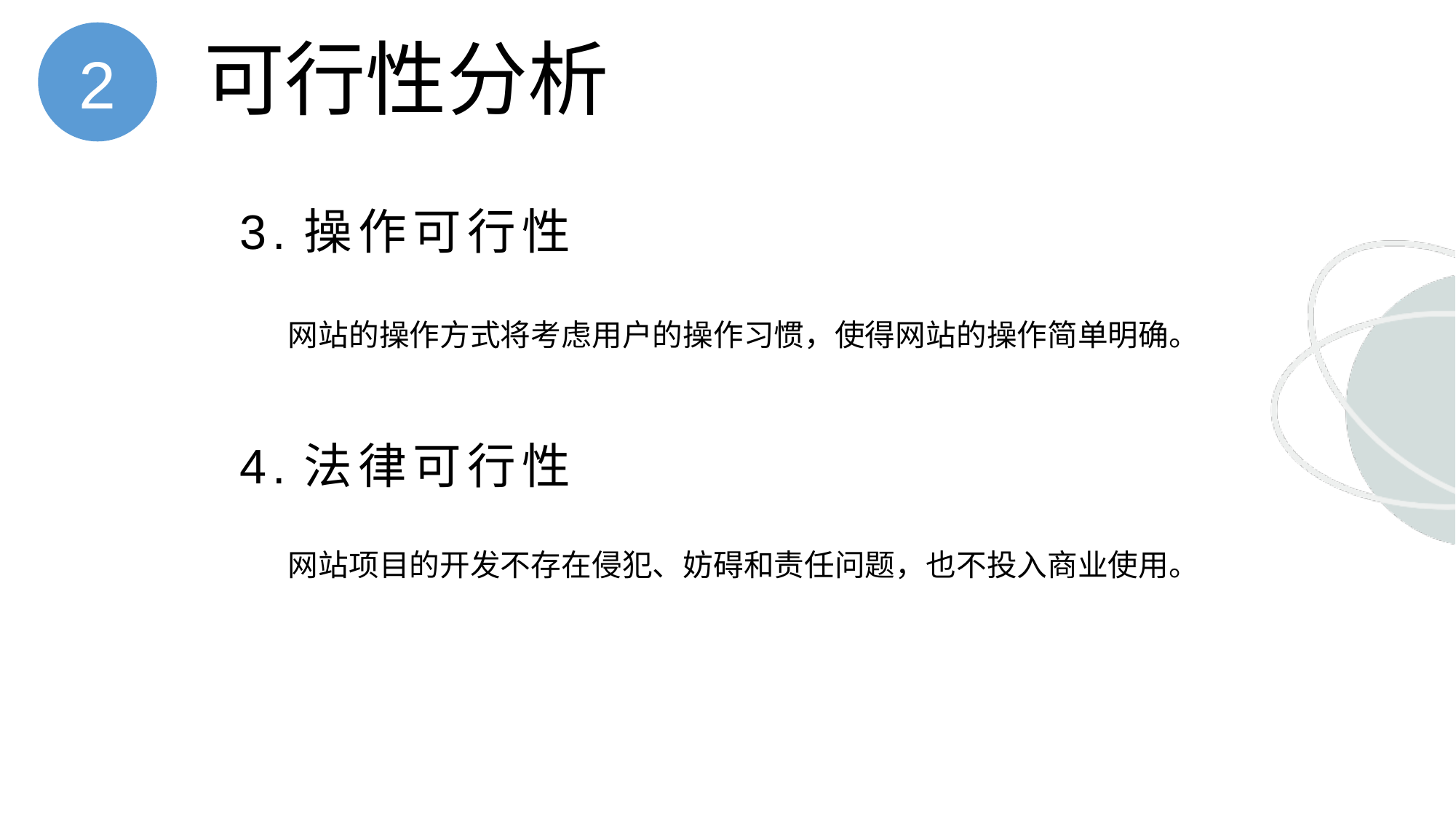

2
# 可行性分析
3.操作可行性
网站的操作方式将考虑用户的操作习惯，使得网站的操作简单明确。
4.法律可行性
网站项目的开发不存在侵犯、妨碍和责任问题，也不投入商业使用。